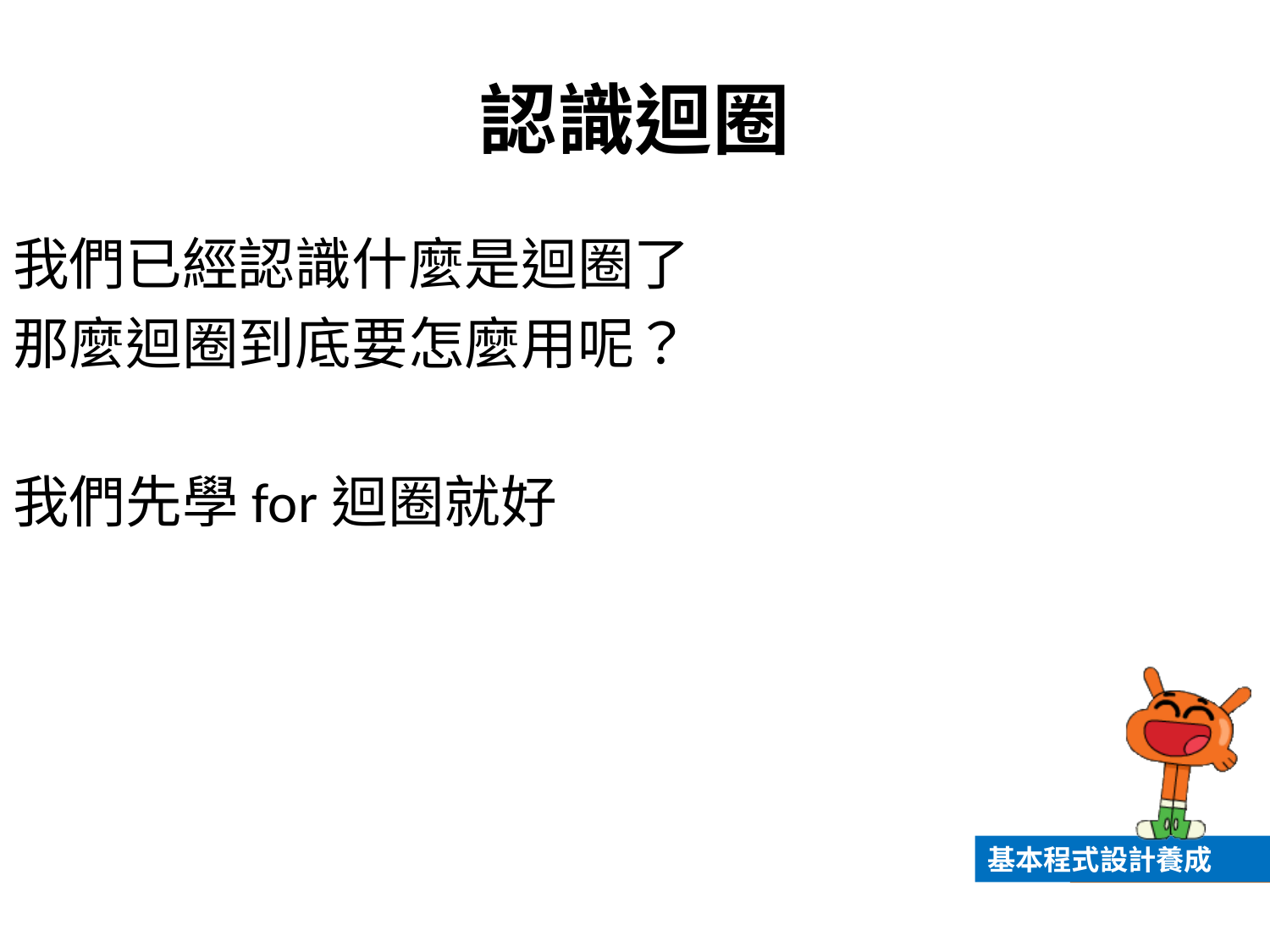

# 認識迴圈
我們已經認識什麼是迴圈了
那麼迴圈到底要怎麼用呢？

我們先學for迴圈就好